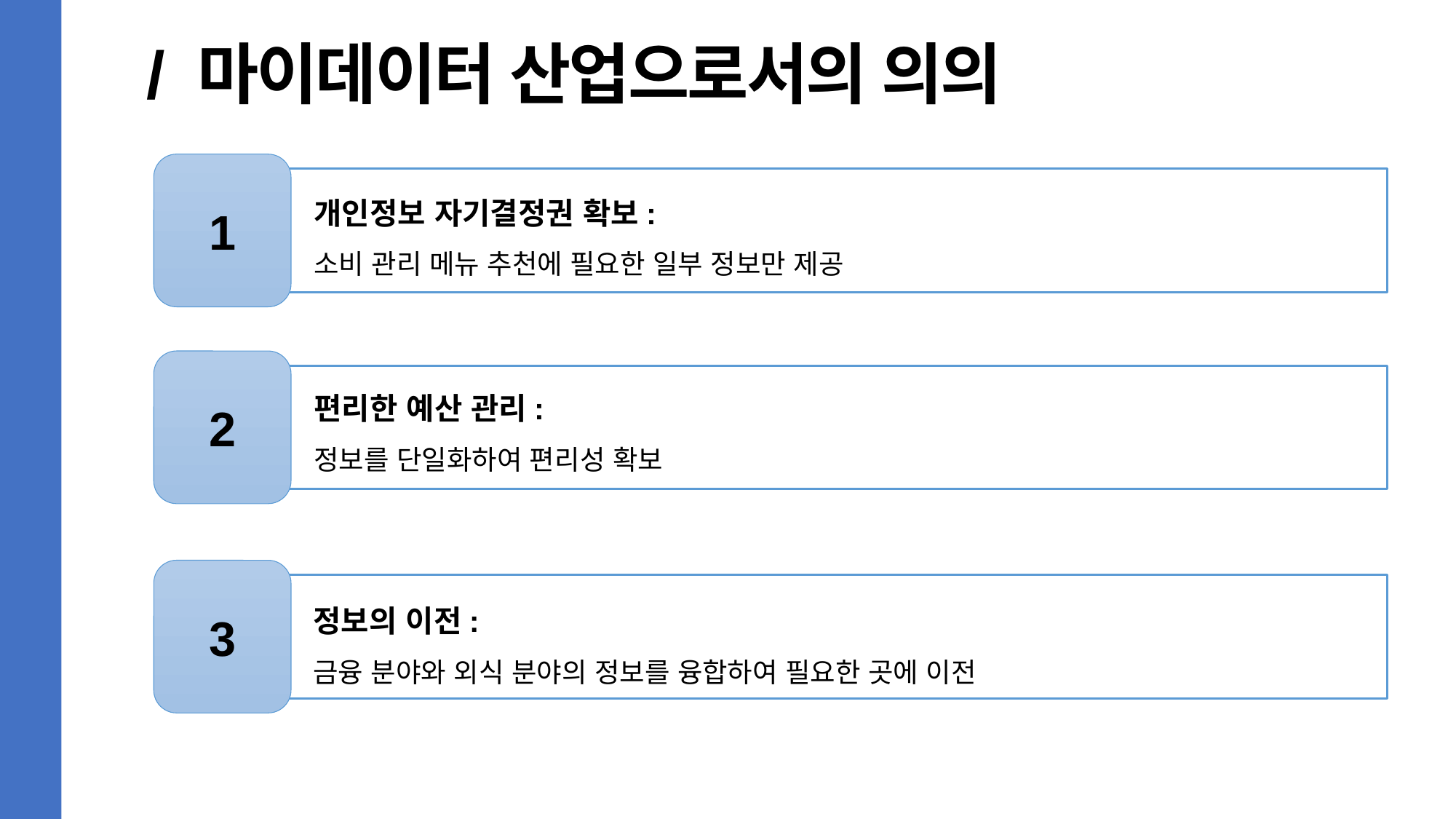

/ 마이데이터 산업으로서의 의의
1

개인정보 자기결정권 확보:
소비 관리 메뉴 추천에 필요한 일부 정보만 제공
2

편리한 예산 관리:
정보를 단일화하여 편리성 확보

3

정보의 이전:
금융 분야와 외식 분야의 정보를 융합하여 필요한 곳에 이전